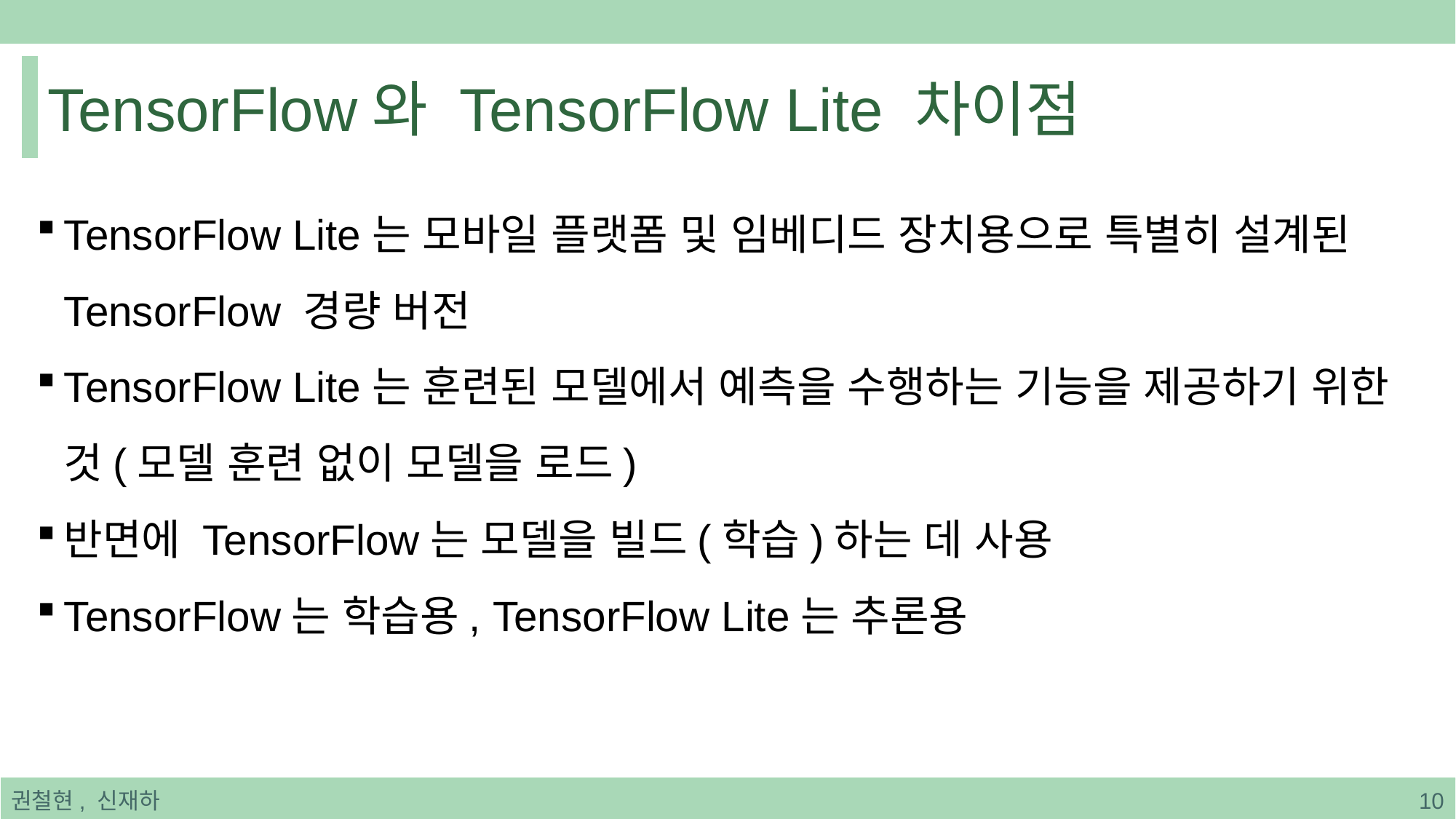

# TensorFlow와 TensorFlow Lite 차이점
TensorFlow Lite는 모바일 플랫폼 및 임베디드 장치용으로 특별히 설계된 TensorFlow 경량 버전
TensorFlow Lite는 훈련된 모델에서 예측을 수행하는 기능을 제공하기 위한 것(모델 훈련 없이 모델을 로드)
반면에 TensorFlow는 모델을 빌드(학습)하는 데 사용
TensorFlow는 학습용, TensorFlow Lite는 추론용
권철현, 신재하
10